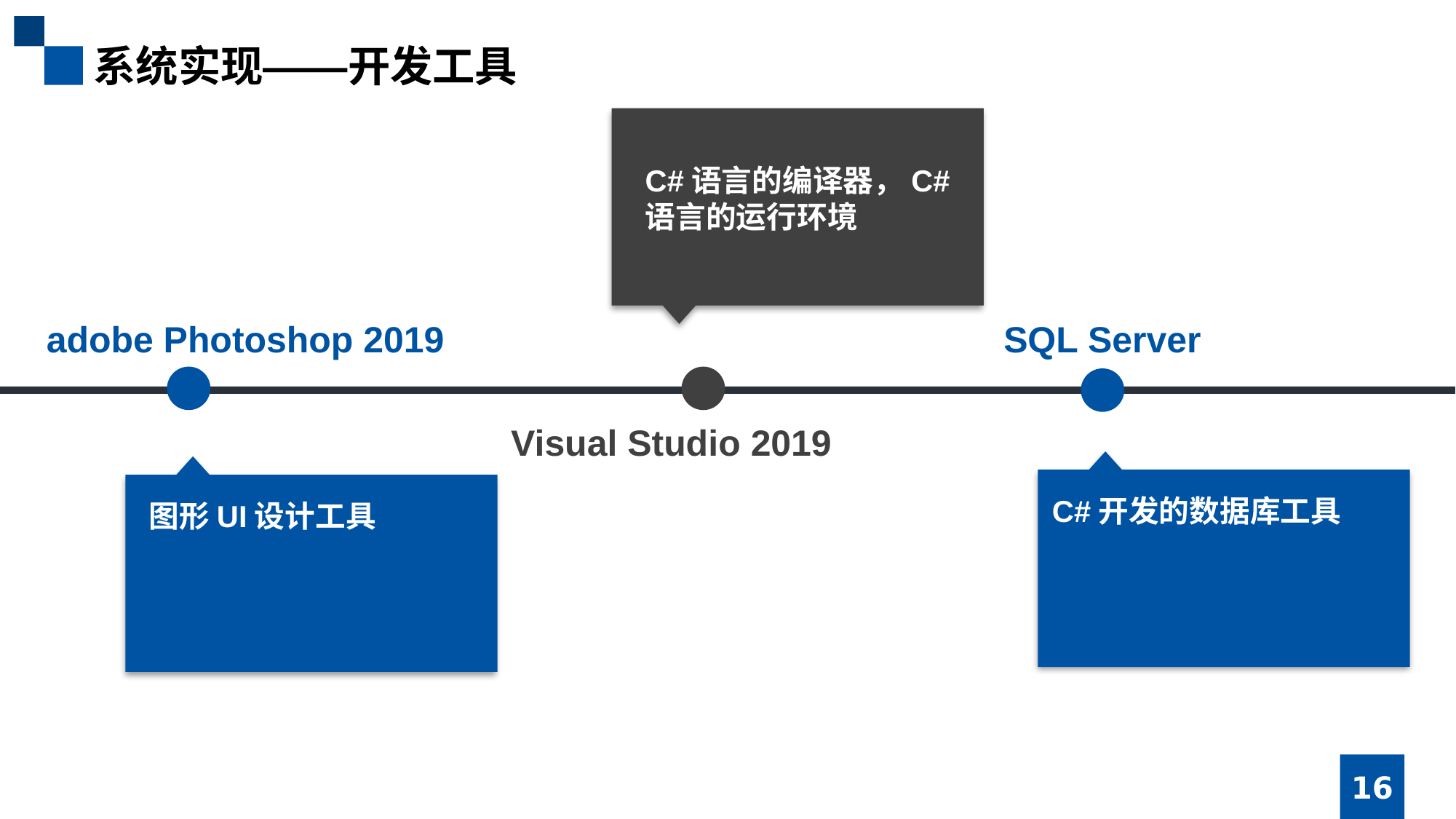

系统实现——开发工具

C#语言的编译器，C#
语言的运行环境
adobe Photoshop 2019
SQL Server

Visual Studio 2019

C#开发的数据库工具

 图形UI设计工具

16